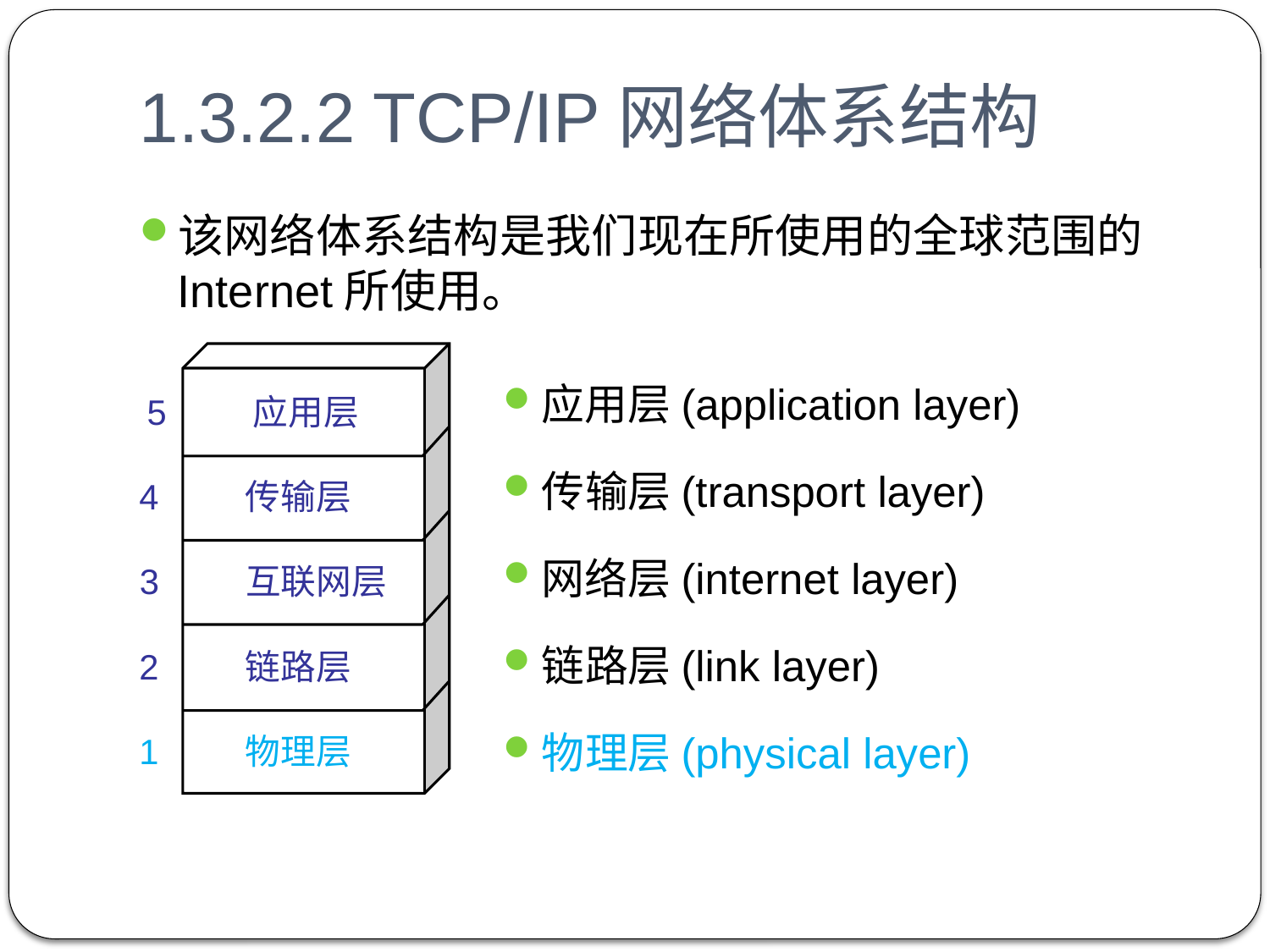

# 1.3.2.2 TCP/IP网络体系结构
该网络体系结构是我们现在所使用的全球范围的Internet所使用。

应用层(application layer)
传输层(transport layer)
网络层(internet layer)
链路层(link layer)
物理层(physical layer)
5        应用层
4        传输层
3        互联网层
数据链路层
2        链路层
1        物理层